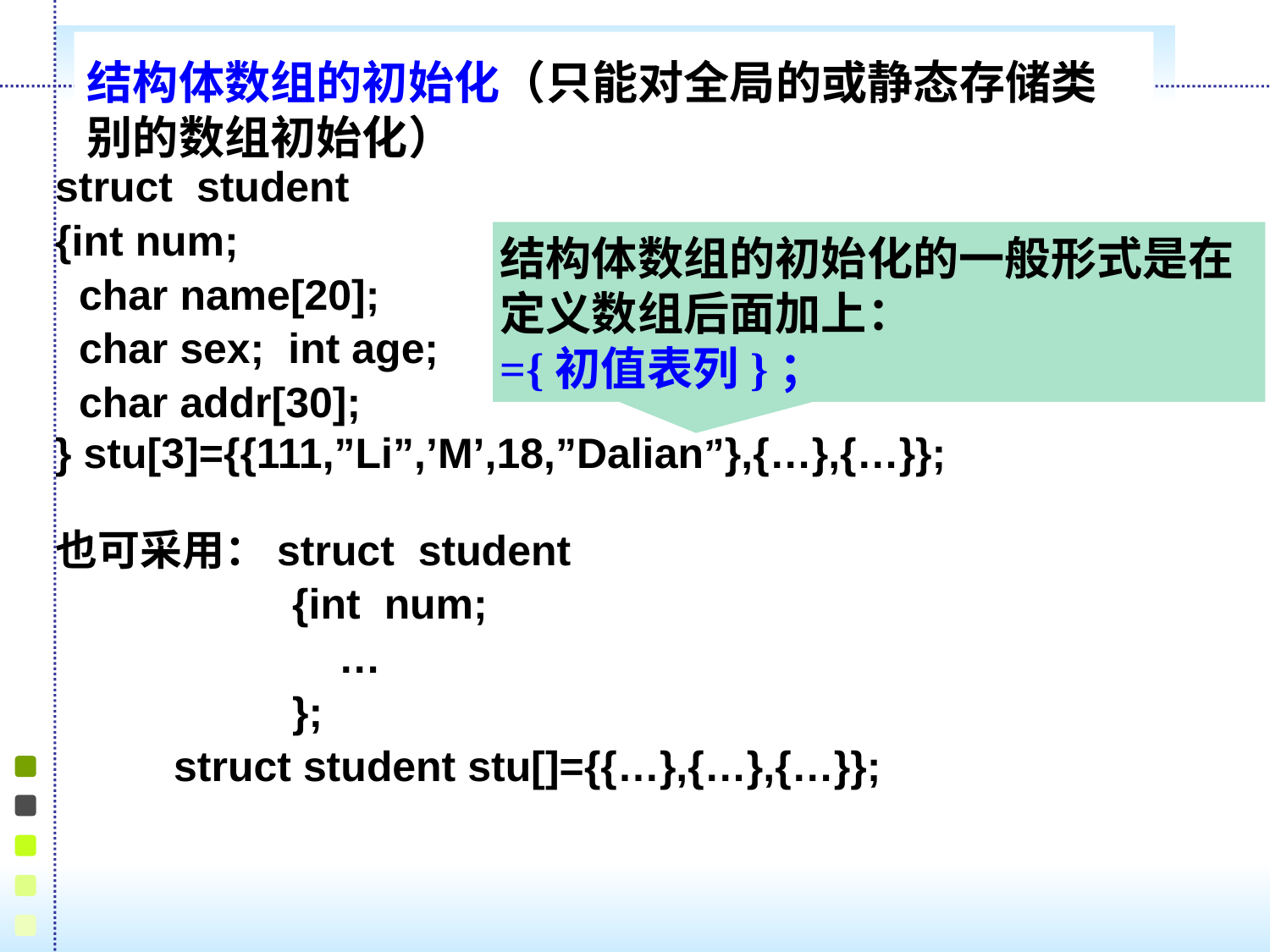

# 结构体数组的初始化（只能对全局的或静态存储类别的数组初始化）
struct  student
{int num;
  char name[20];
  char sex;  int age;
  char addr[30];
} stu[3]={{111,”Li”,’M’,18,”Dalian”},{…},{…}};

也可采用：struct  student
                    {int  num;
                        …
                    };
          struct student stu[]={{…},{…},{…}};
结构体数组的初始化的一般形式是在
定义数组后面加上：
={初值表列}；